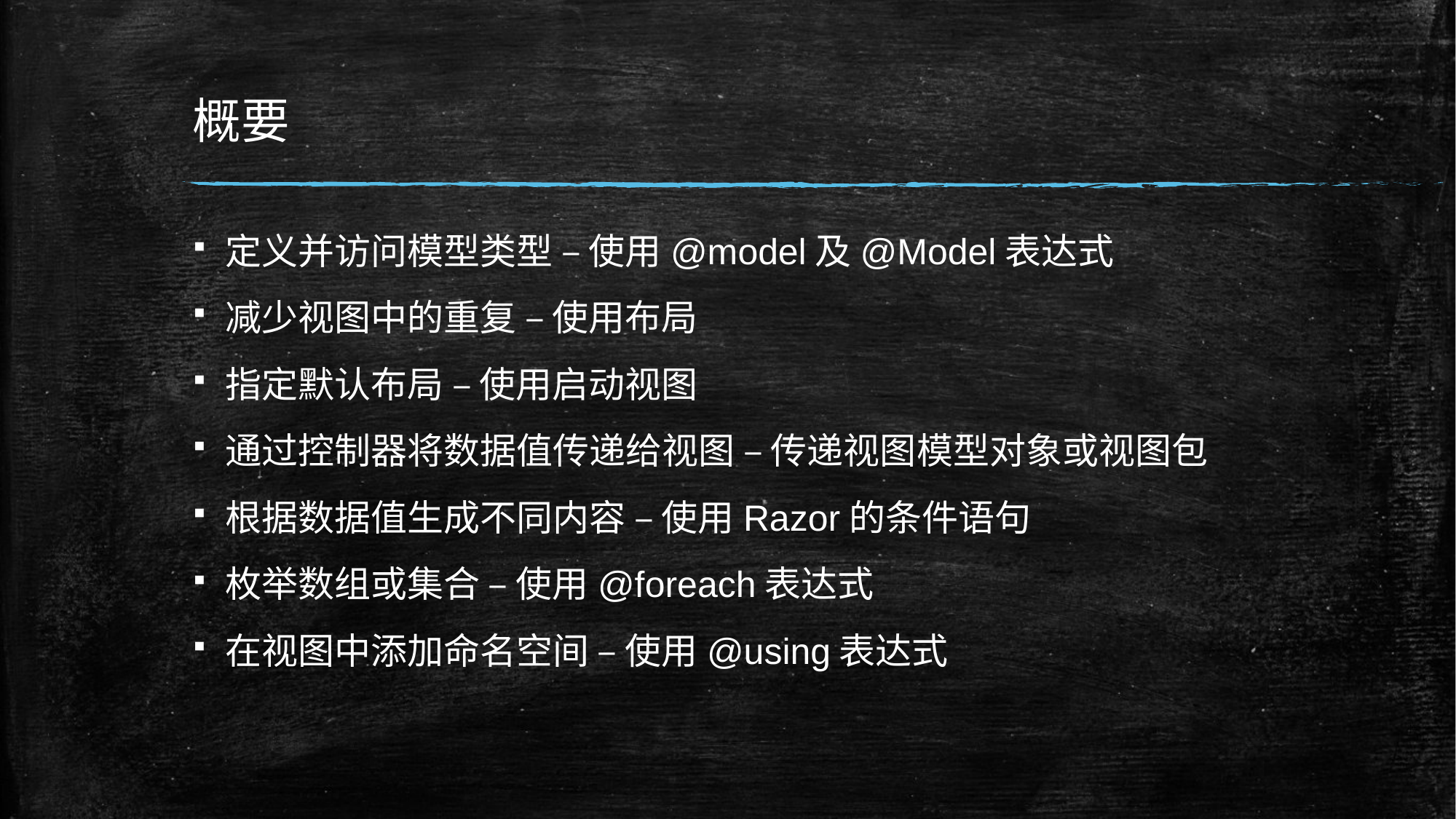

# 概要
定义并访问模型类型 – 使用@model及@Model表达式
减少视图中的重复 – 使用布局
指定默认布局 – 使用启动视图
通过控制器将数据值传递给视图 – 传递视图模型对象或视图包
根据数据值生成不同内容 – 使用Razor的条件语句
枚举数组或集合 – 使用@foreach表达式
在视图中添加命名空间 – 使用@using表达式